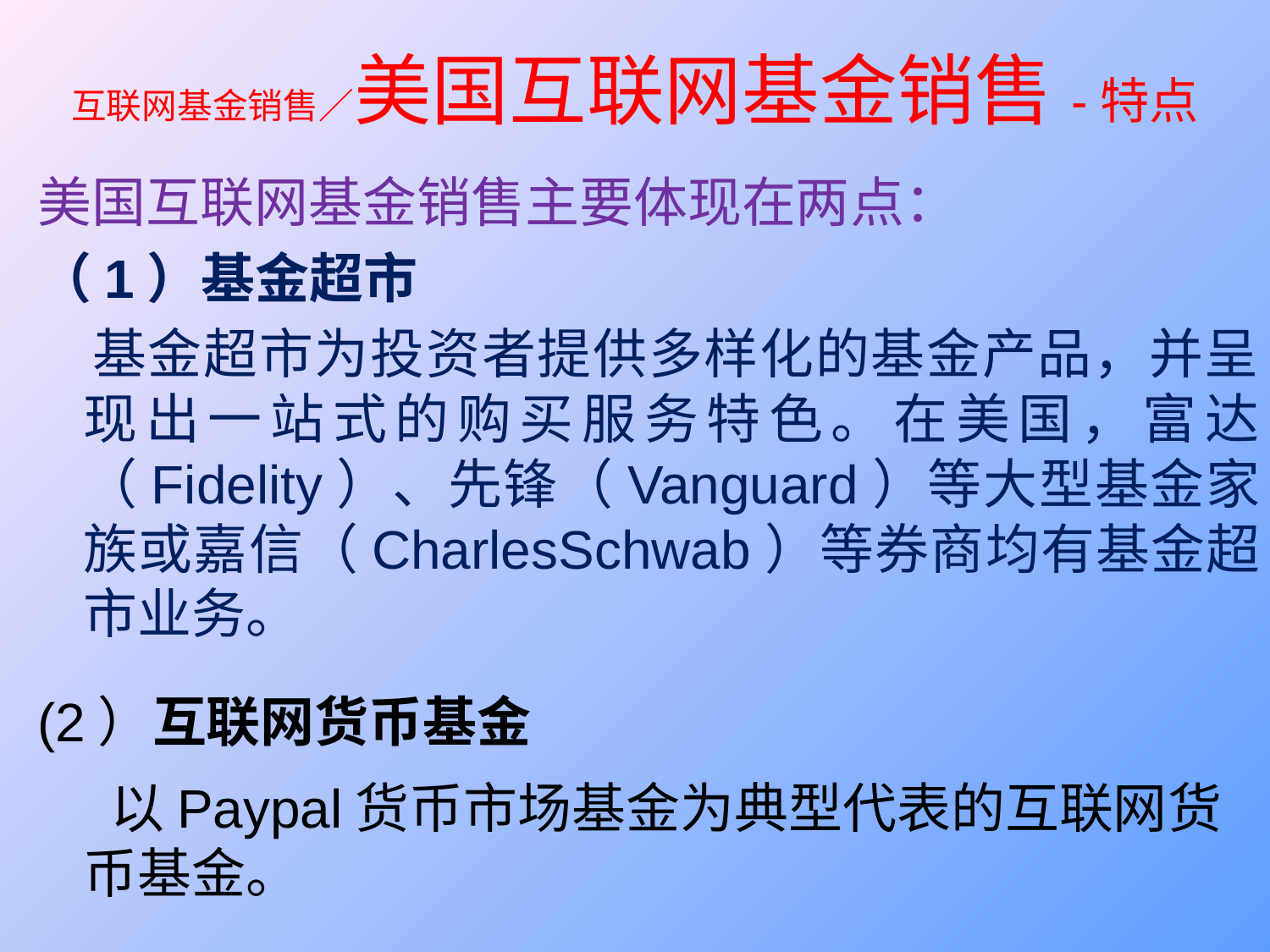

# 互联网基金销售／美国互联网基金销售-特点
美国互联网基金销售主要体现在两点：
（1）基金超市
   基金超市为投资者提供多样化的基金产品，并呈现出一站式的购买服务特色。在美国，富达（Fidelity）、先锋（Vanguard）等大型基金家族或嘉信（CharlesSchwab）等券商均有基金超市业务。
(2）互联网货币基金
     以Paypal货币市场基金为典型代表的互联网货币基金。